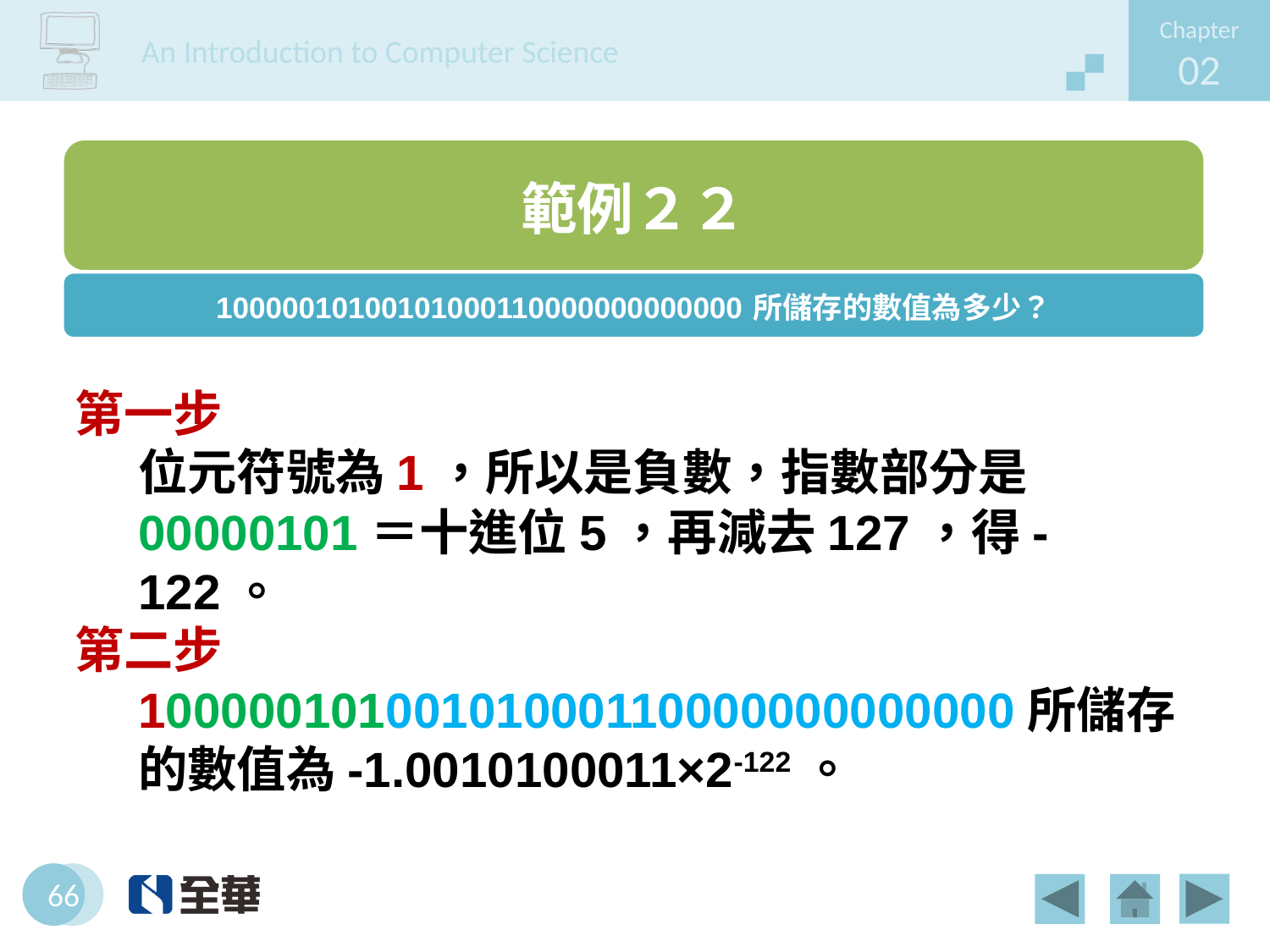

範例２２
10000010100101000110000000000000 所儲存的數值為多少？
第一步
位元符號為1，所以是負數，指數部分是00000101＝十進位5，再減去127，得-122。
第二步
10000010100101000110000000000000所儲存的數值為-1.0010100011×2-122。